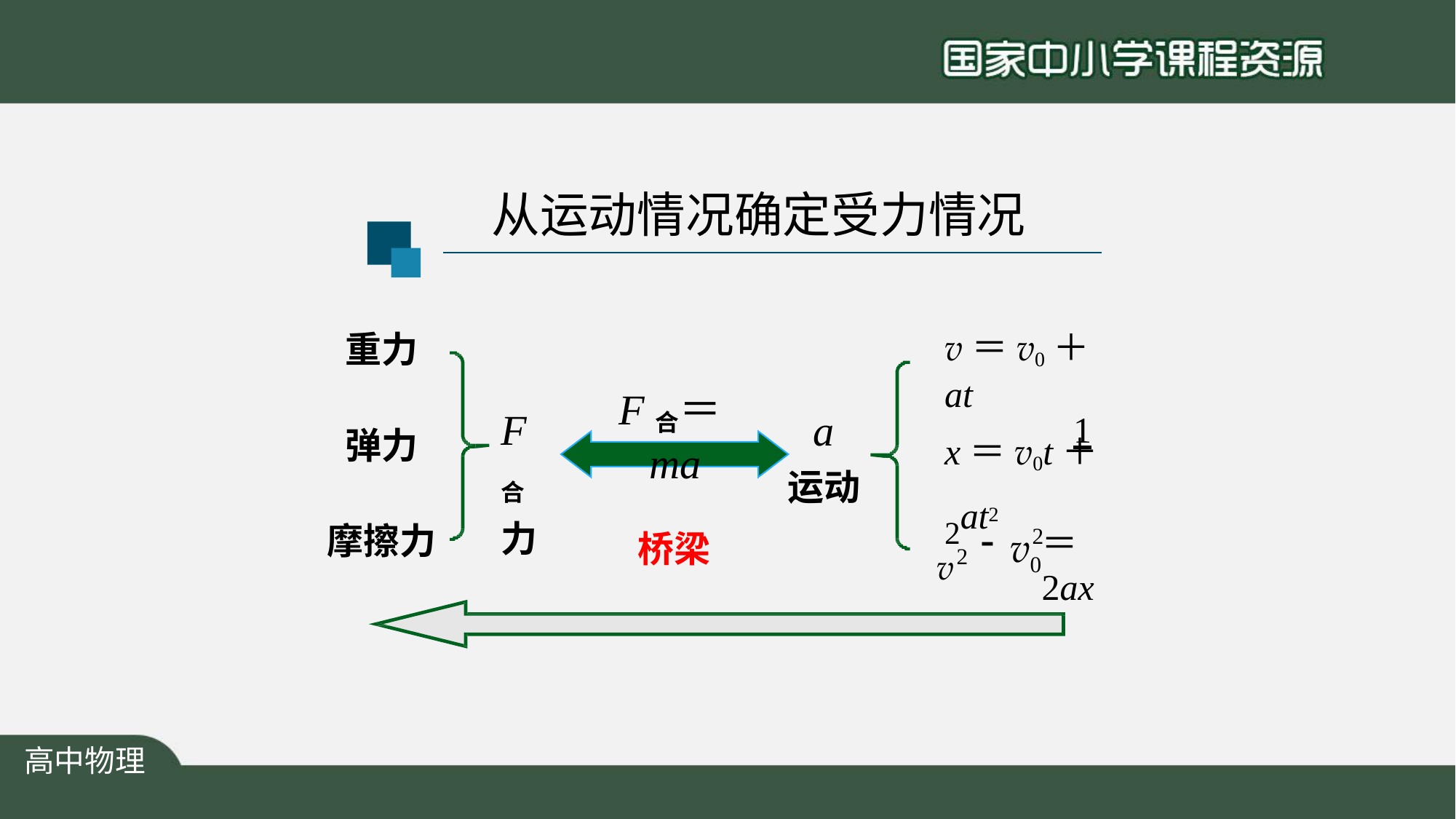

# 从运动情况确定受力情况

v＝v0＋at
重力

F合＝ma
桥梁
F合
力
a
运动
1
弹力
x＝v0t＋2at2

v2
摩擦力
＝2ax
2
v
0

高中物理